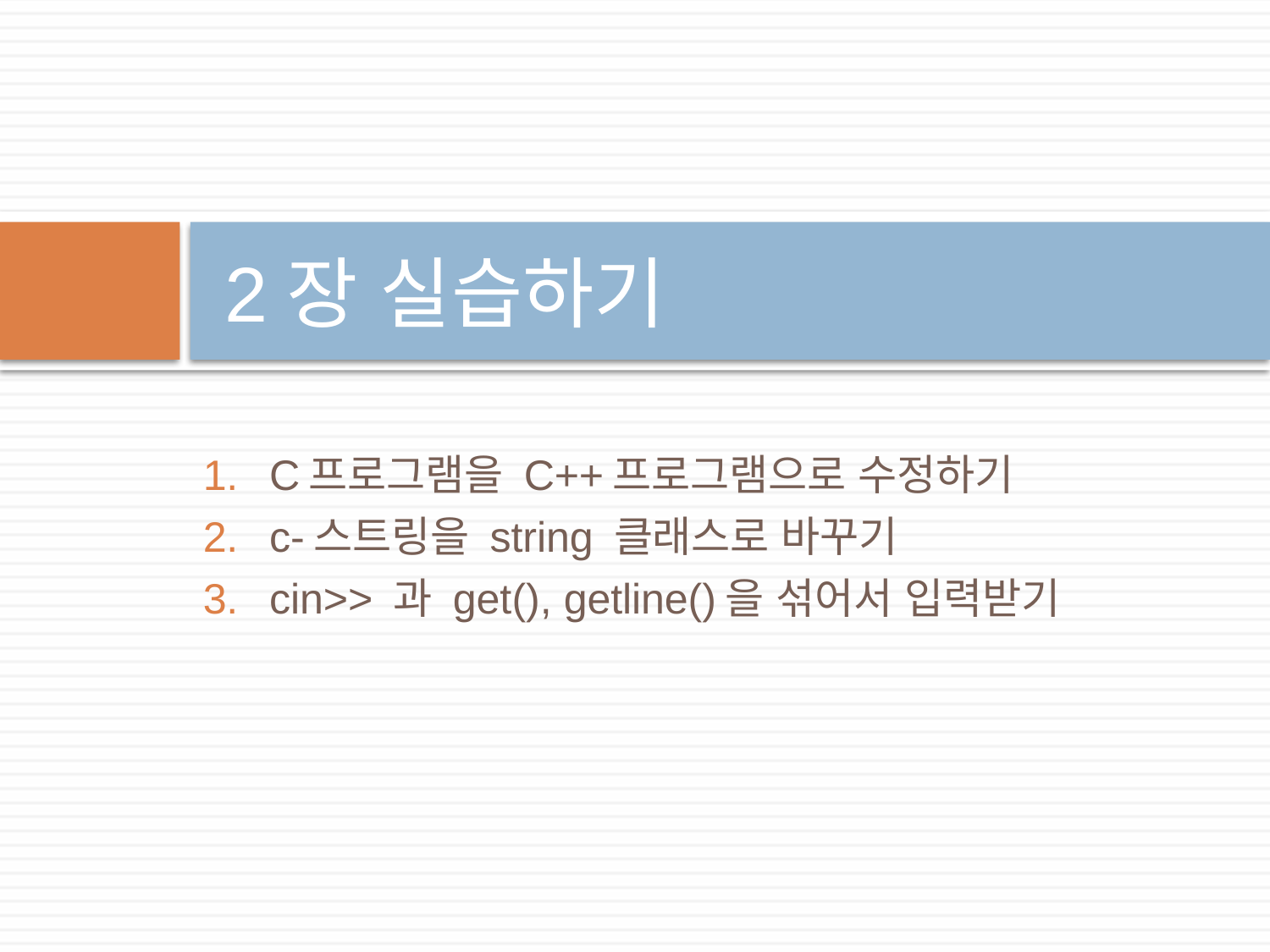

# 2장 실습하기

C프로그램을 C++프로그램으로 수정하기
c-스트링을 string 클래스로 바꾸기
cin>> 과 get(), getline()을 섞어서 입력받기